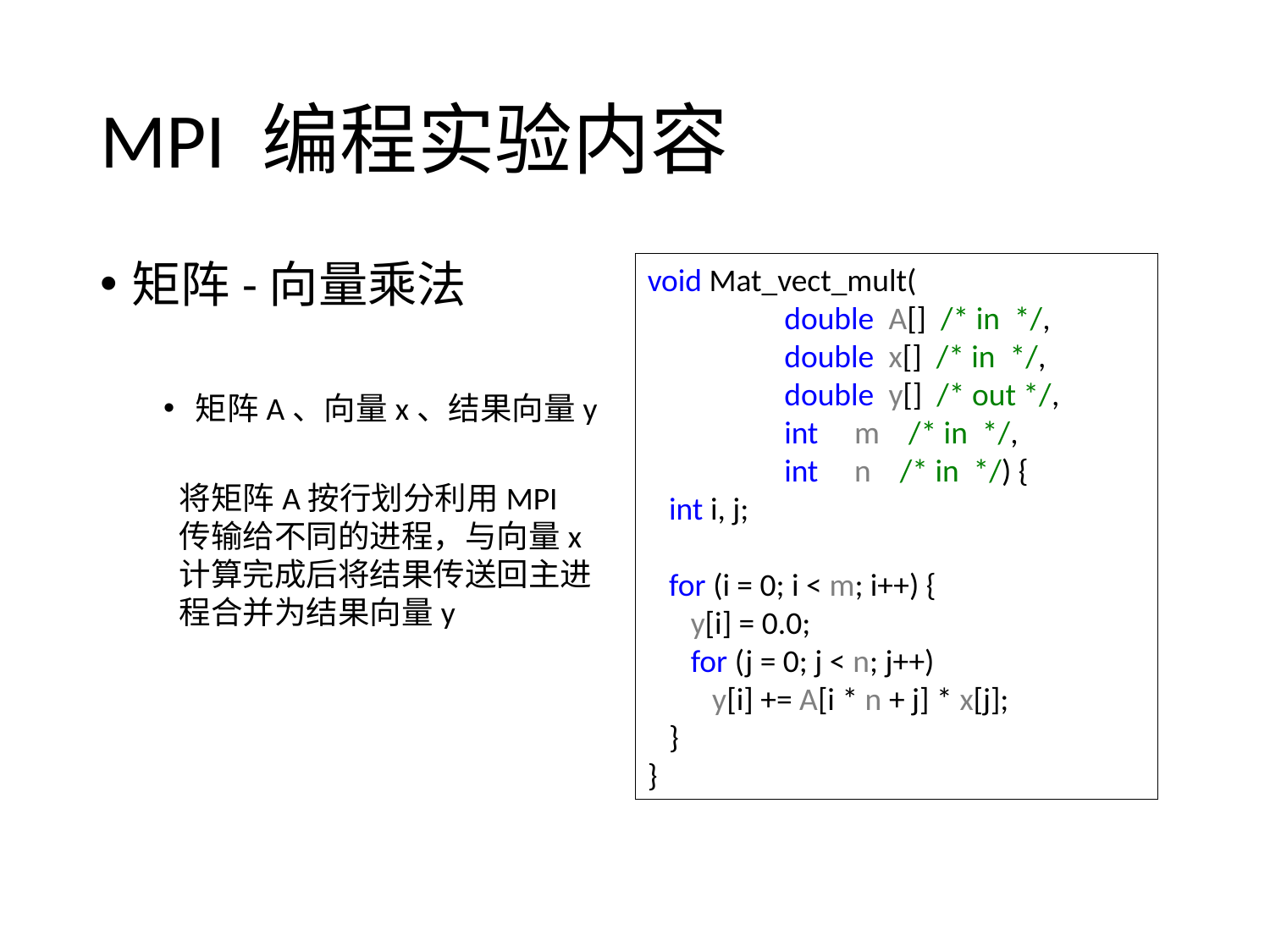

# MPI 编程实验内容
矩阵-向量乘法

矩阵A、向量x、结果向量y

void Mat_vect_mult(
                   double  A[]  /* in  */,
                   double  x[]  /* in  */,
                   double  y[]  /* out */,
                   int     m    /* in  */,
                   int     n    /* in  */) {
   int i, j;

   for (i = 0; i < m; i++) {
      y[i] = 0.0;
      for (j = 0; j < n; j++)
         y[i] += A[i * n + j] * x[j];
   }
}
将矩阵A按行划分利用MPI传输给不同的进程，与向量x计算完成后将结果传送回主进程合并为结果向量y